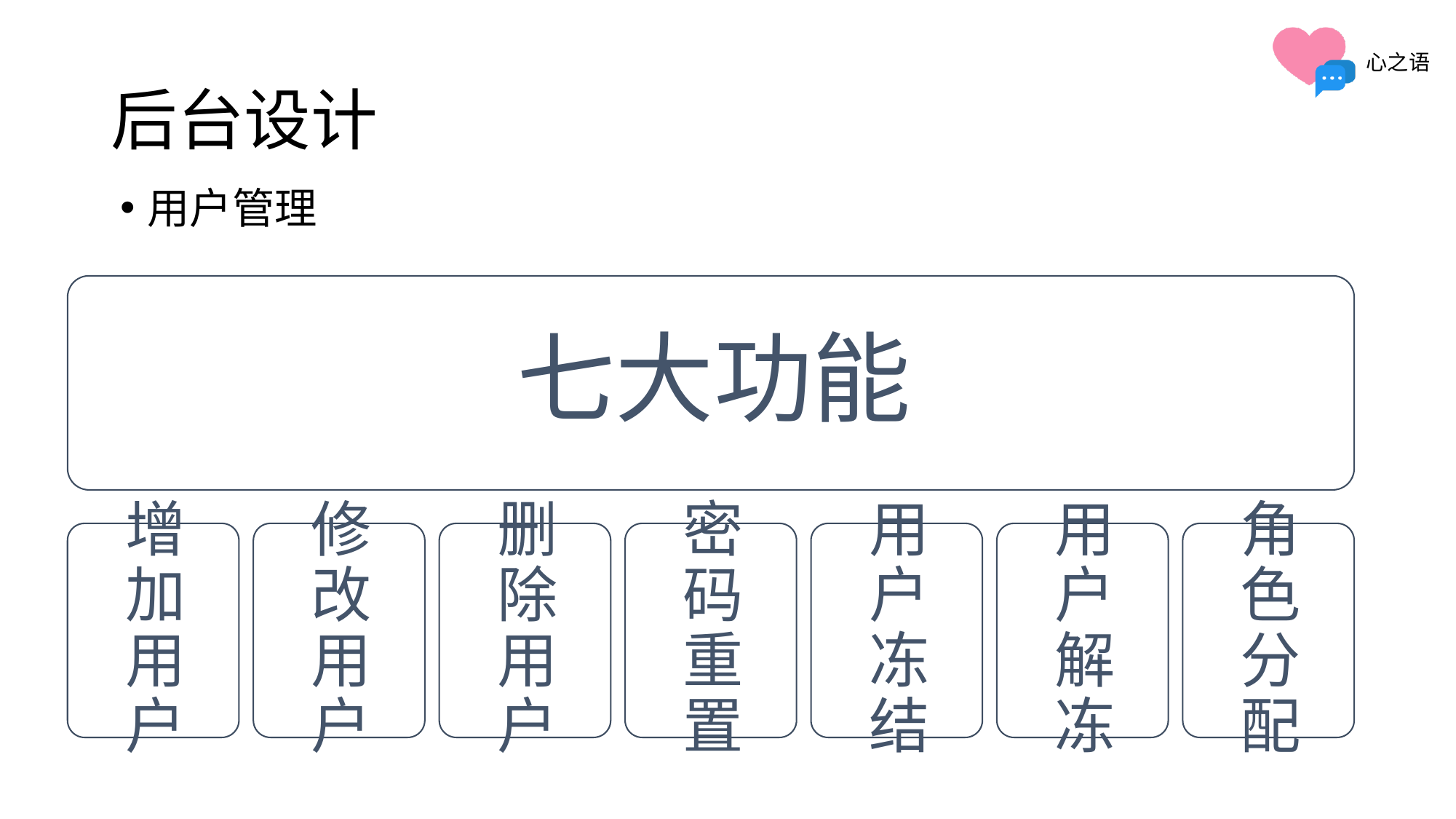

# 后台设计
用户管理

七大功能
增加用户
修改用户
删除用户
密码重置
用户冻结
用户解冻
角色分配